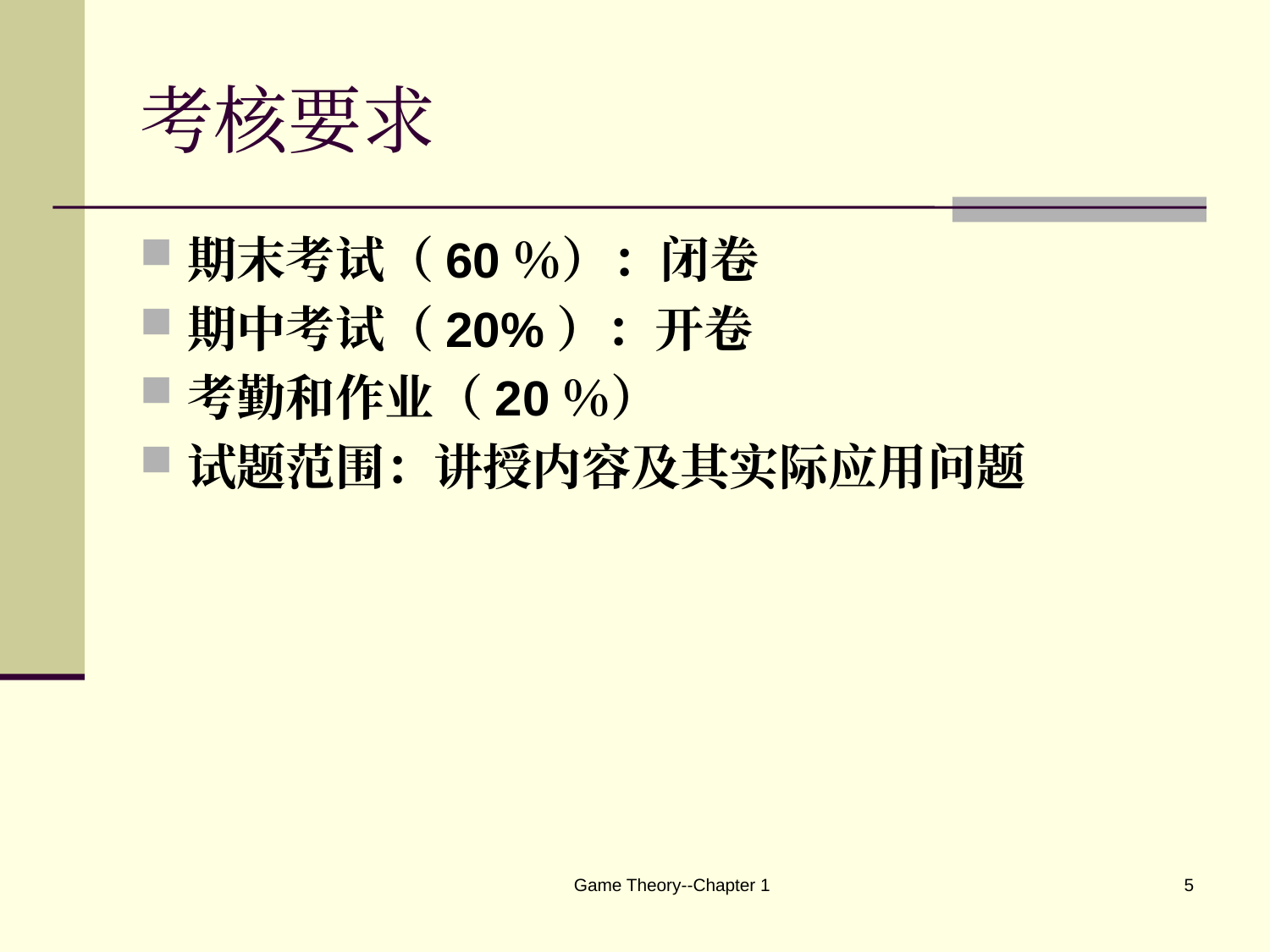

# 考核要求
期末考试（60％）：闭卷
期中考试（20%）：开卷
考勤和作业（20％）
试题范围：讲授内容及其实际应用问题

Game Theory--Chapter 1
5